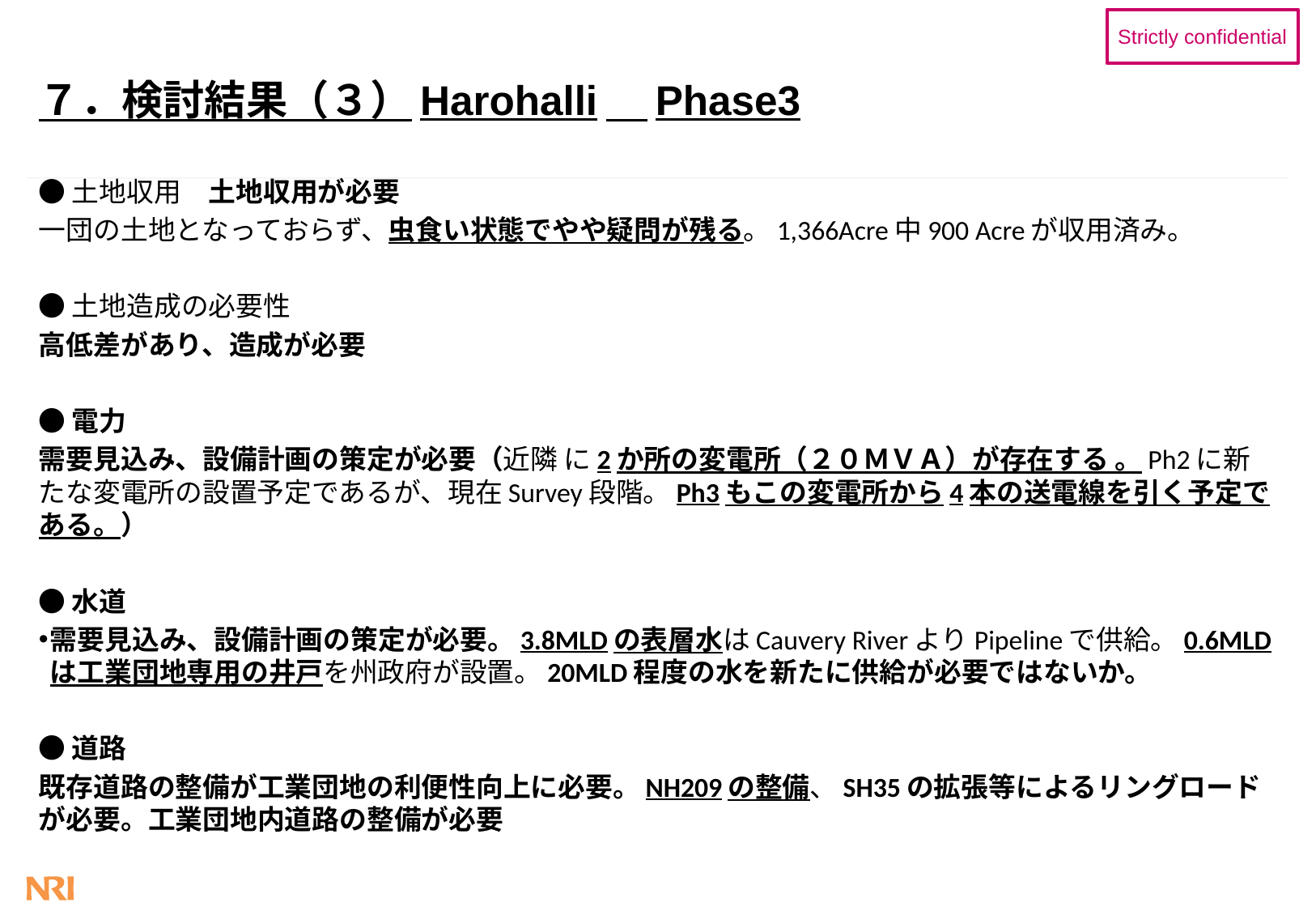

７．検討結果（３）Harohalli　Phase3
●土地収用　土地収用が必要
一団の土地となっておらず、虫食い状態でやや疑問が残る。1,366Acre中900 Acreが収用済み。

●土地造成の必要性
高低差があり、造成が必要

●電力
需要見込み、設備計画の策定が必要（近隣 に2か所の変電所（２０ＭＶＡ）が存在する 。Ph2に新たな変電所の設置予定であるが、現在Survey段階。Ph3もこの変電所から4本の送電線を引く予定である。）

●水道
需要見込み、設備計画の策定が必要。3.8MLDの表層水はCauvery RiverよりPipelineで供給。0.6MLDは工業団地専用の井戸を州政府が設置。20MLD程度の水を新たに供給が必要ではないか。

●道路
既存道路の整備が工業団地の利便性向上に必要。NH209の整備、SH35の拡張等によるリングロードが必要。工業団地内道路の整備が必要